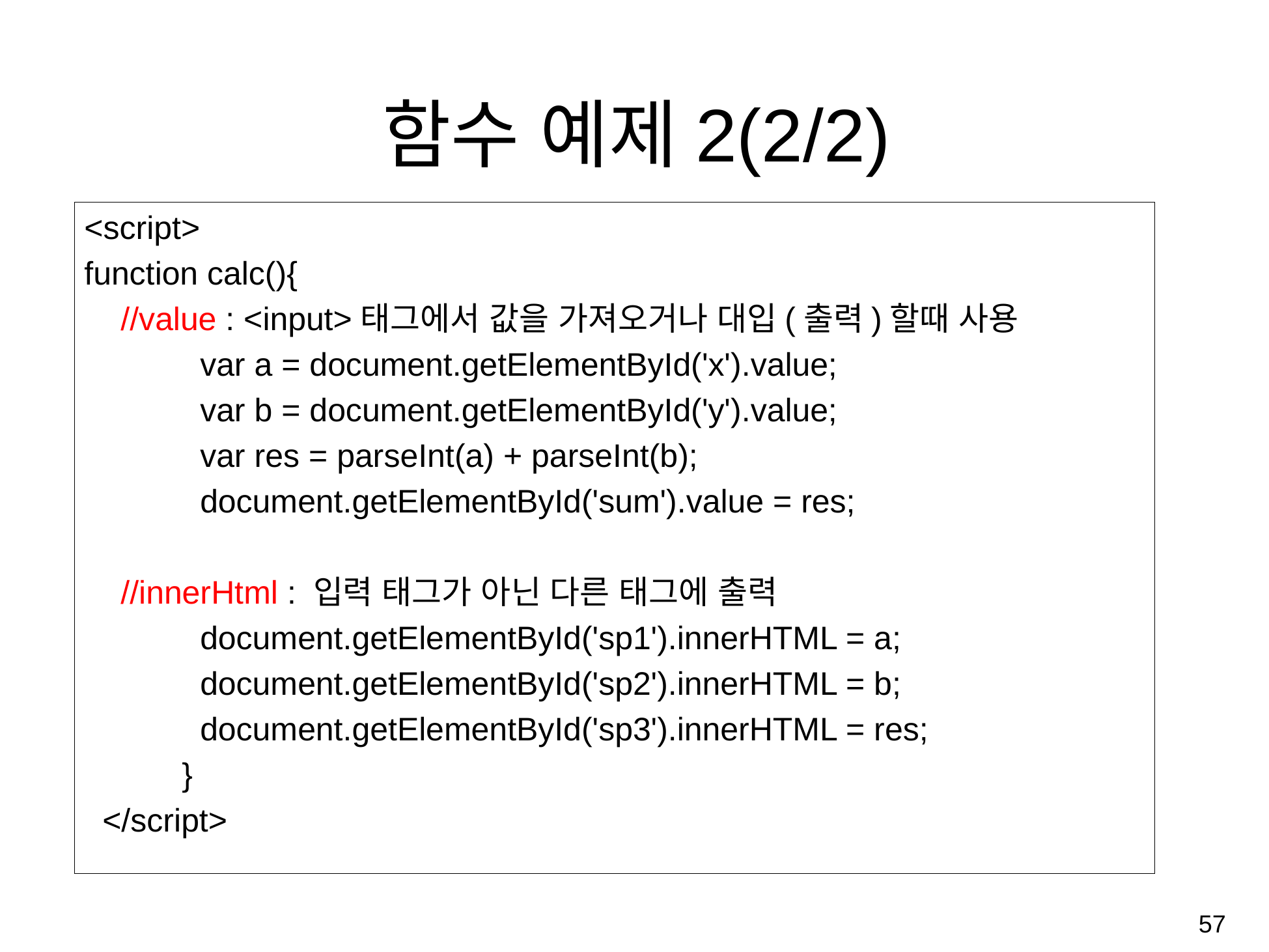

함수 예제2(2/2)
<script>
function calc(){
    //value : <input>태그에서 값을 가져오거나 대입(출력)할때 사용
	  var a = document.getElementById('x').value;
	  var b = document.getElementById('y').value;
	  var res = parseInt(a) + parseInt(b);
	  document.getElementById('sum').value = res;

    //innerHtml : 입력 태그가 아닌 다른 태그에 출력
	  document.getElementById('sp1').innerHTML = a;
	  document.getElementById('sp2').innerHTML = b;
	  document.getElementById('sp3').innerHTML = res;
	}
  </script>
57